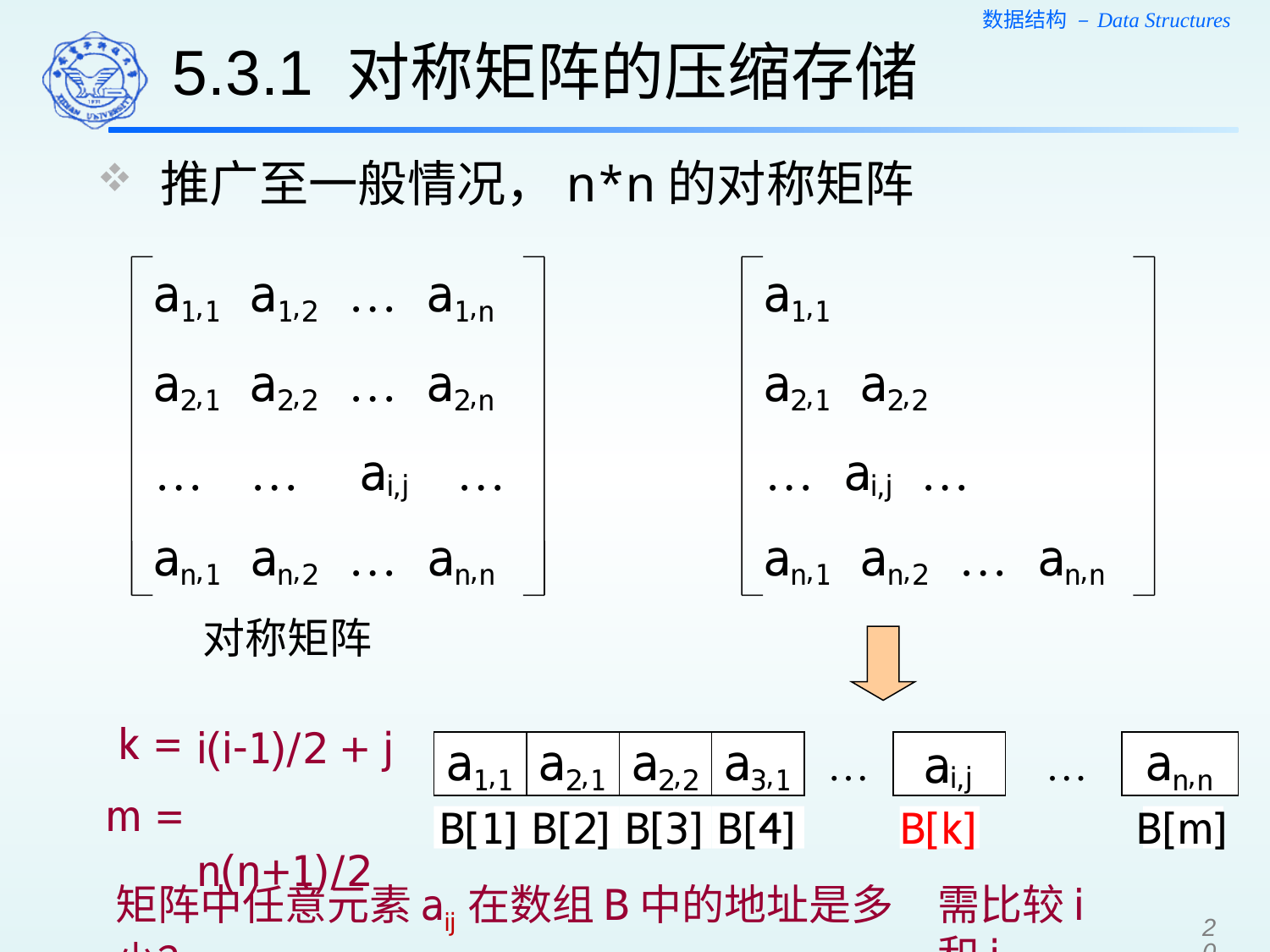

5.3.1 对称矩阵的压缩存储
推广至一般情况，n*n的对称矩阵
a1,1  a1,2  …  a1,n
a2,1  a2,2  …  a2,n
…   …    ai,j   …
an,1  an,2  …  an,n

a1,1
a2,1  a2,2
…  ai,j   …
an,1  an,2  …  an,n

对称矩阵

 k =
m =
i(i-1)/2 + j
n(n+1)/2
a1,1
a2,1
a2,2
a3,1
B[1]
B[2]
B[3]
B[4]
…
ai,j
…
an,n
B[k]
B[m]
矩阵中任意元素aij在数组B中的地址是多少？
需比较i和j。
20